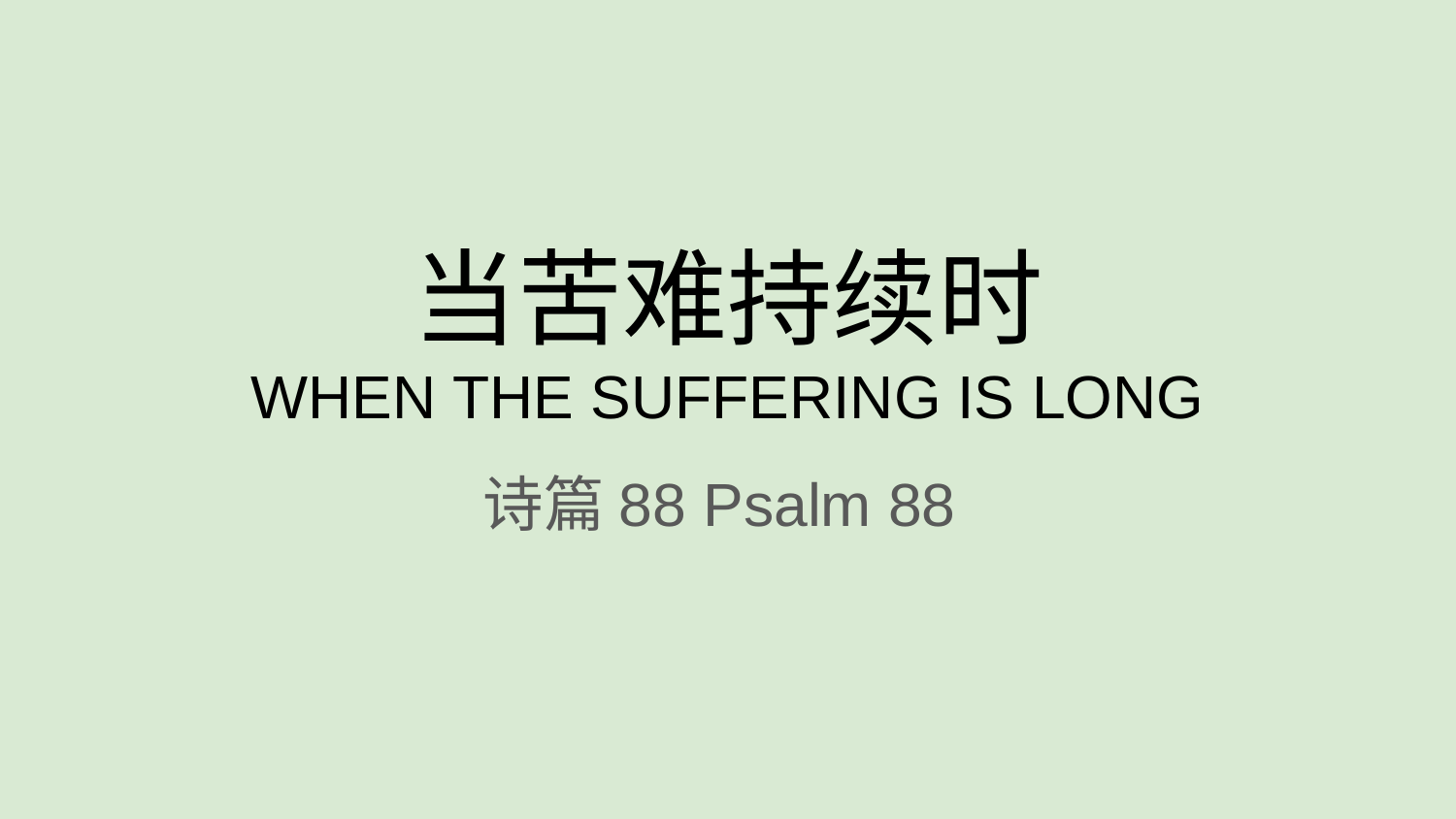

# 当苦难持续时
WHEN THE SUFFERING IS LONG
诗篇88 Psalm 88